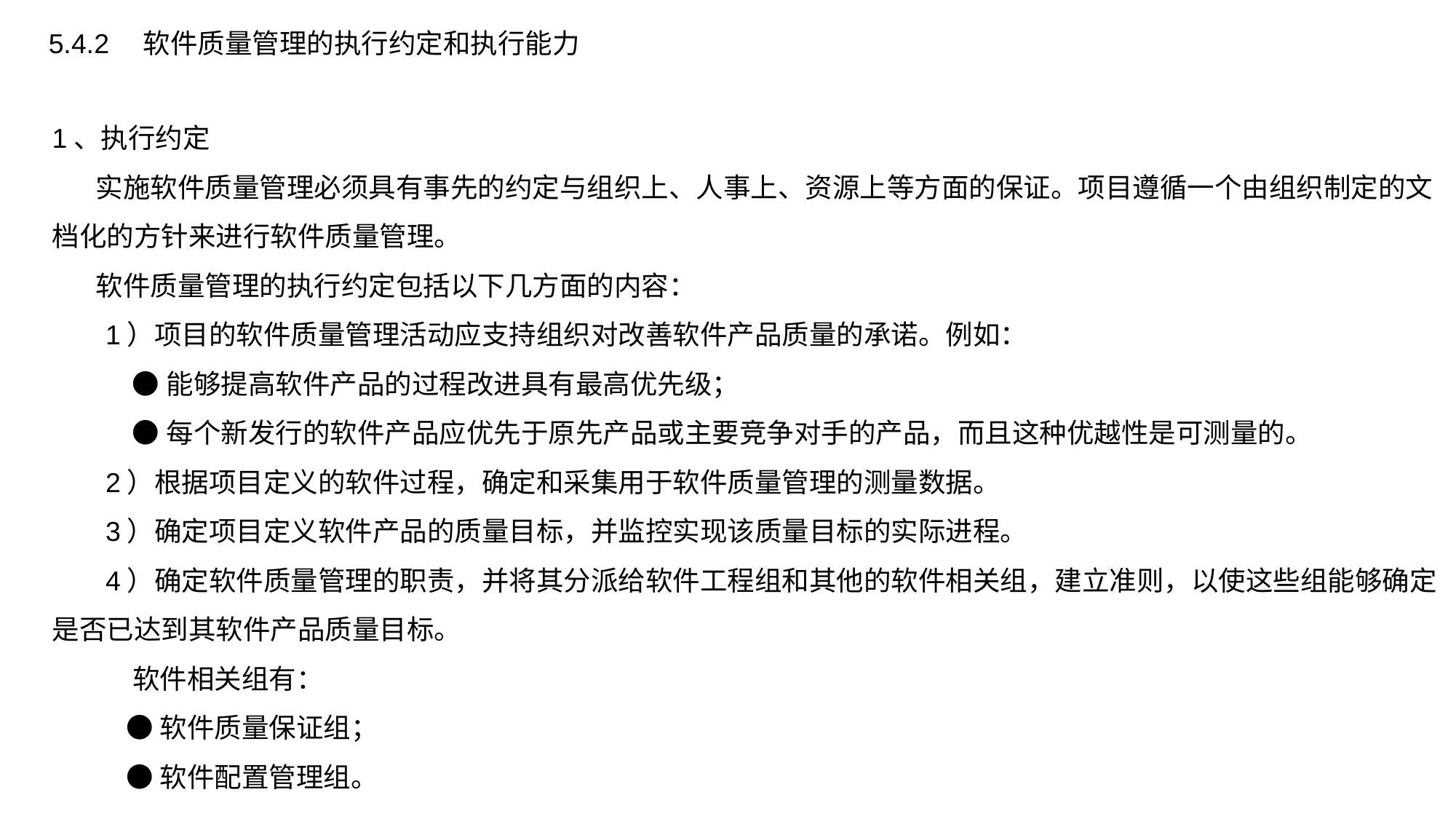

5.4.2　软件质量管理的执行约定和执行能力
1、执行约定
      实施软件质量管理必须具有事先的约定与组织上、人事上、资源上等方面的保证。项目遵循一个由组织制定的文档化的方针来进行软件质量管理。
      软件质量管理的执行约定包括以下几方面的内容：
       1）项目的软件质量管理活动应支持组织对改善软件产品质量的承诺。例如：
             ●能够提高软件产品的过程改进具有最高优先级；
             ●每个新发行的软件产品应优先于原先产品或主要竞争对手的产品，而且这种优越性是可测量的。
       2）根据项目定义的软件过程，确定和采集用于软件质量管理的测量数据。
       3）确定项目定义软件产品的质量目标，并监控实现该质量目标的实际进程。
       4）确定软件质量管理的职责，并将其分派给软件工程组和其他的软件相关组，建立准则，以使这些组能够确定是否已达到其软件产品质量目标。
            软件相关组有：
            ●软件质量保证组；
            ●软件配置管理组。